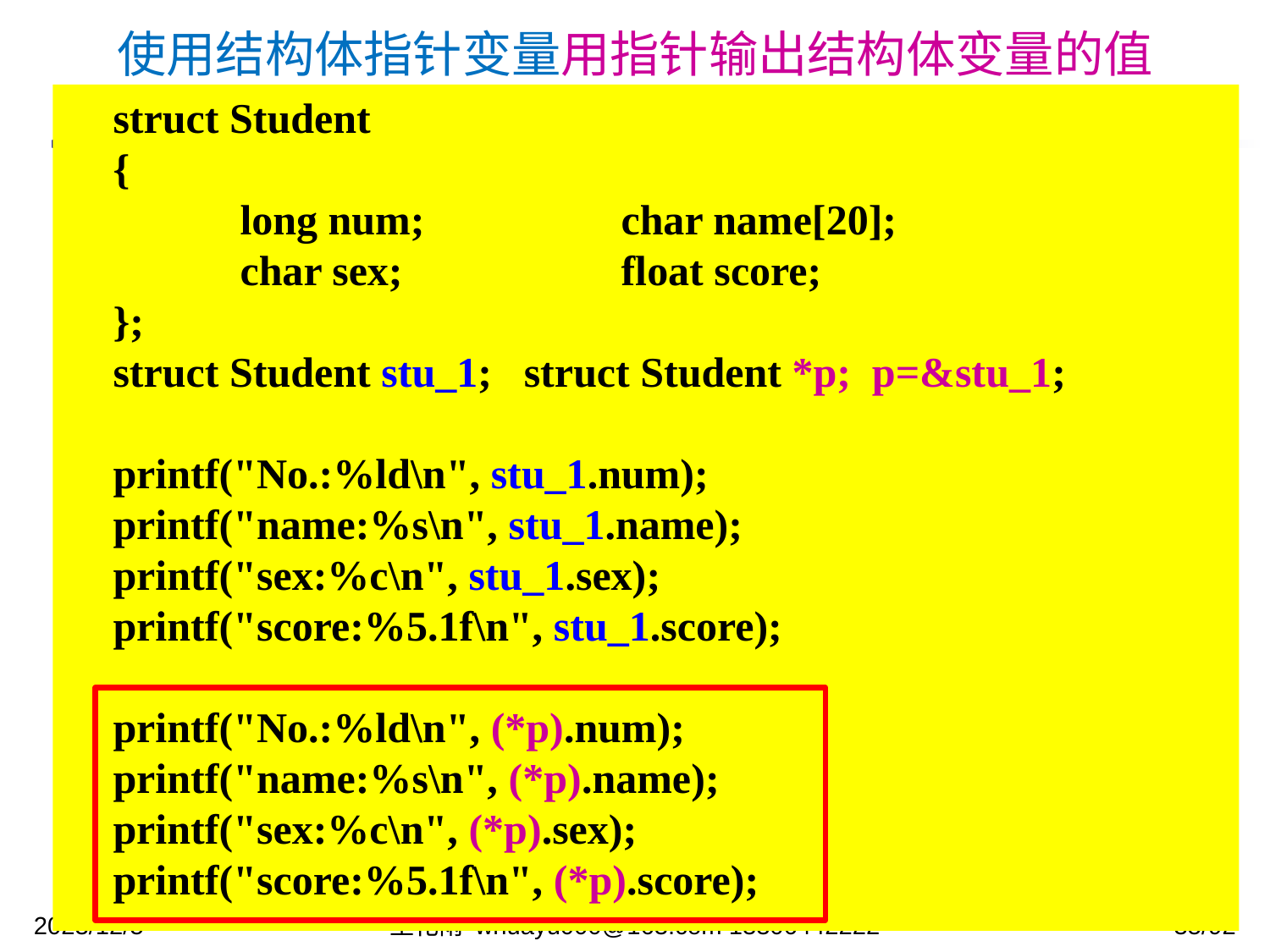

使用结构体指针变量用指针输出结构体变量的值
	struct Student
	{
		long num;		char name[20];
		char sex;		float score;
	};
	struct Student stu_1;   struct Student *p;  p=&stu_1;

	printf("No.:%ld\n", stu_1.num);
	printf("name:%s\n", stu_1.name);
	printf("sex:%c\n", stu_1.sex);
	printf("score:%5.1f\n", stu_1.score);

	printf("No.:%ld\n", (*p).num);
	printf("name:%s\n", (*p).name);
	printf("sex:%c\n", (*p).sex);
	printf("score:%5.1f\n", (*p).score);

2023/12/5
王化雨 whuayu000@163.com 13306442222
35/92